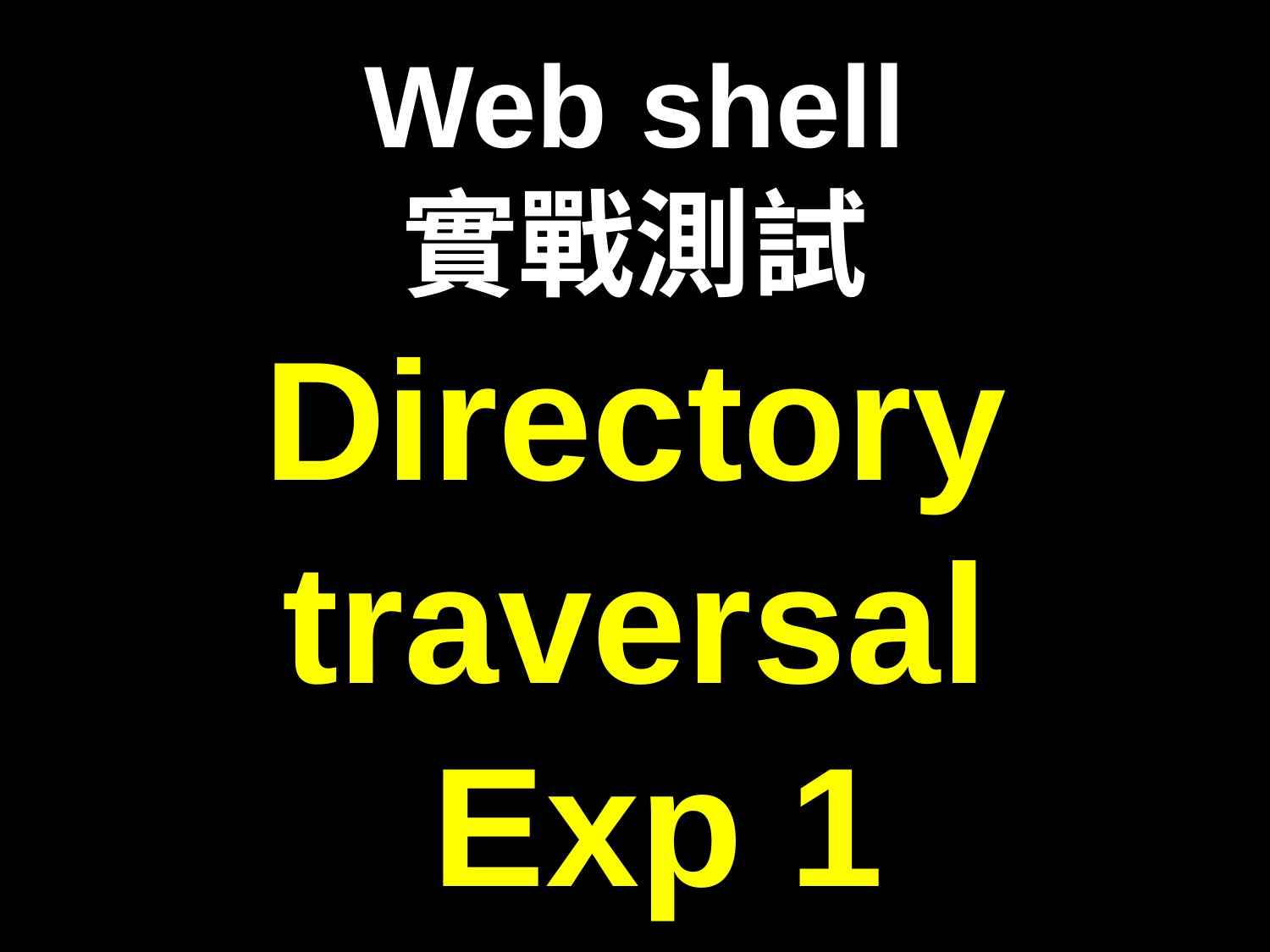

Web shell
實戰測試
﻿Directory traversal
 Exp 1